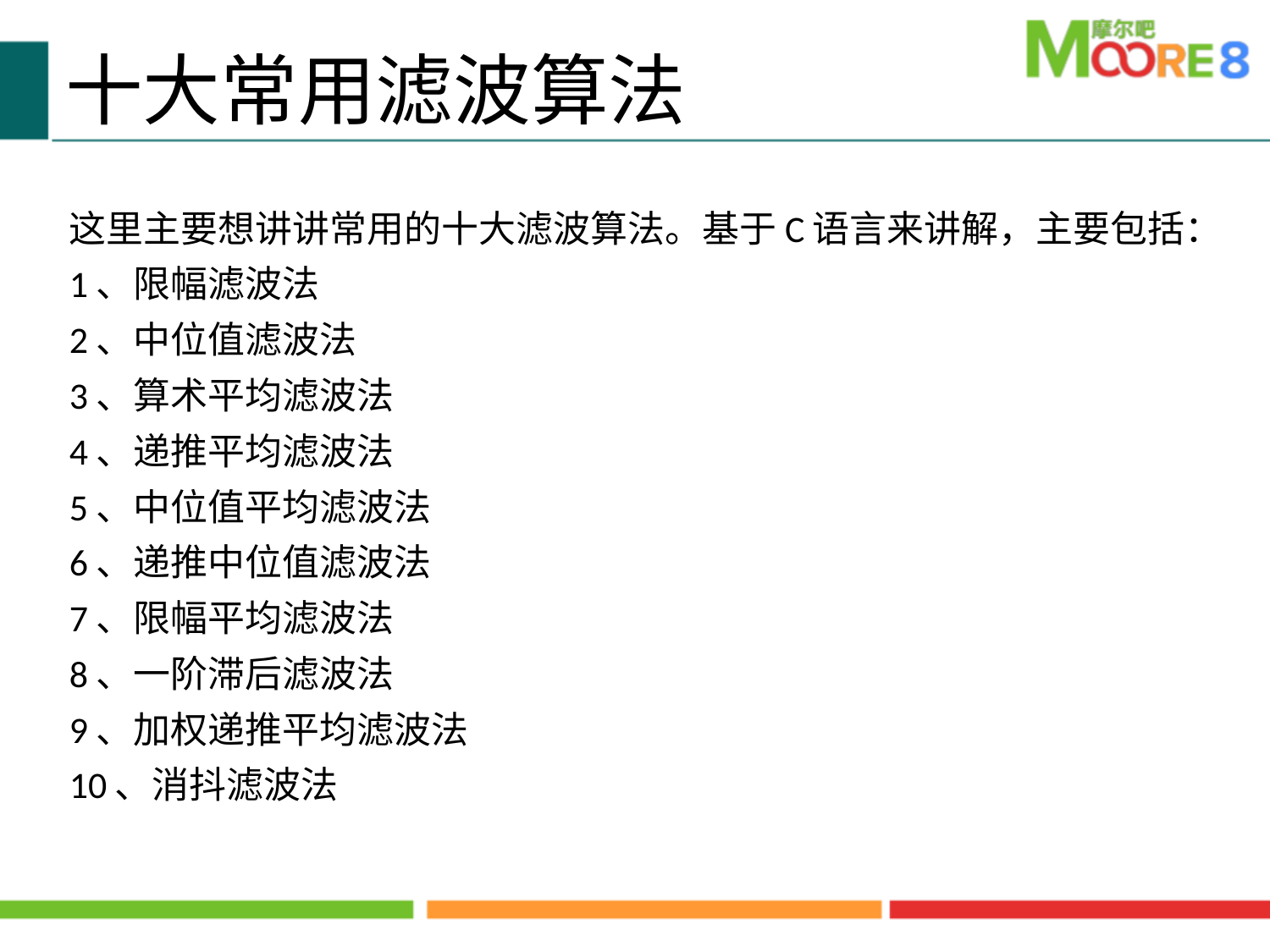

# 十大常用滤波算法
这里主要想讲讲常用的十大滤波算法。基于C语言来讲解，主要包括：
1、限幅滤波法
2、中位值滤波法
3、算术平均滤波法
4、递推平均滤波法
5、中位值平均滤波法
6、递推中位值滤波法
7、限幅平均滤波法
8、一阶滞后滤波法
9、加权递推平均滤波法
10、消抖滤波法